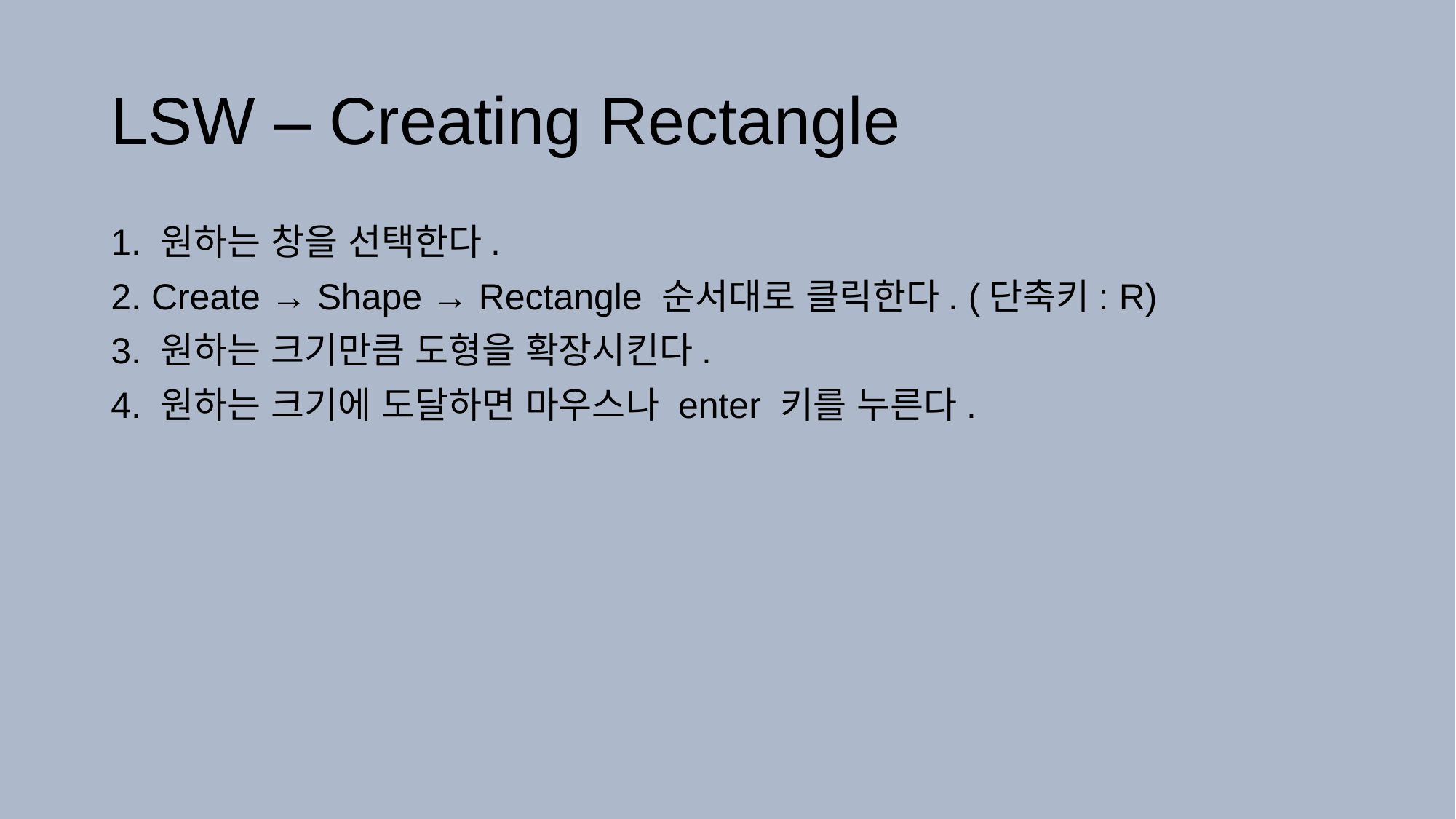

# LSW – Creating Rectangle
1. 원하는 창을 선택한다.
2. Create → Shape → Rectangle 순서대로 클릭한다. (단축키: R)
3. 원하는 크기만큼 도형을 확장시킨다.
4. 원하는 크기에 도달하면 마우스나 enter 키를 누른다.